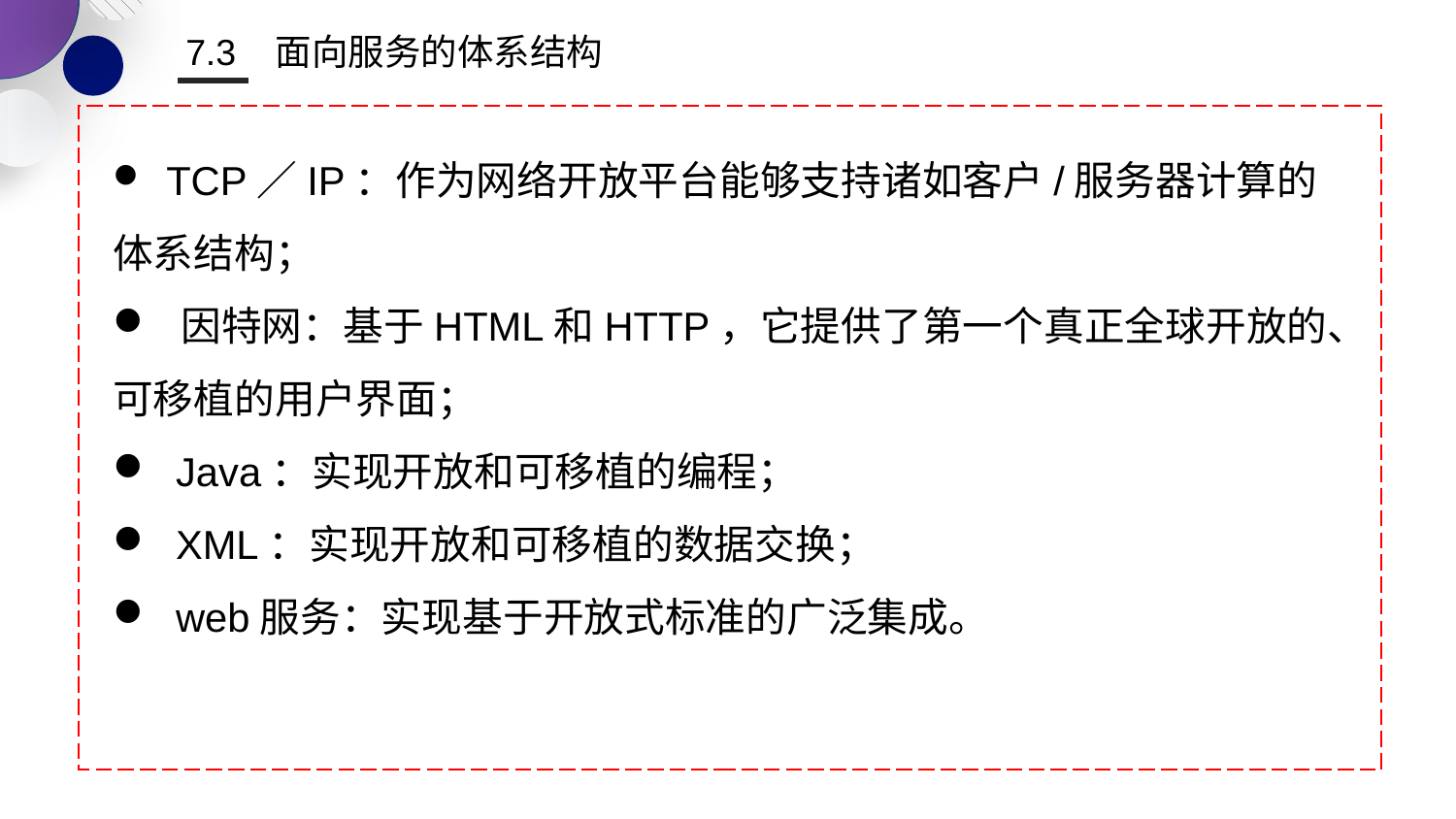

7.3   面向服务的体系结构

  TCP／IP：作为网络开放平台能够支持诸如客户/服务器计算的体系结构；
  因特网：基于HTML和HTTP，它提供了第一个真正全球开放的、可移植的用户界面；
  Java：实现开放和可移植的编程；
  XML：实现开放和可移植的数据交换；
  web服务：实现基于开放式标准的广泛集成。